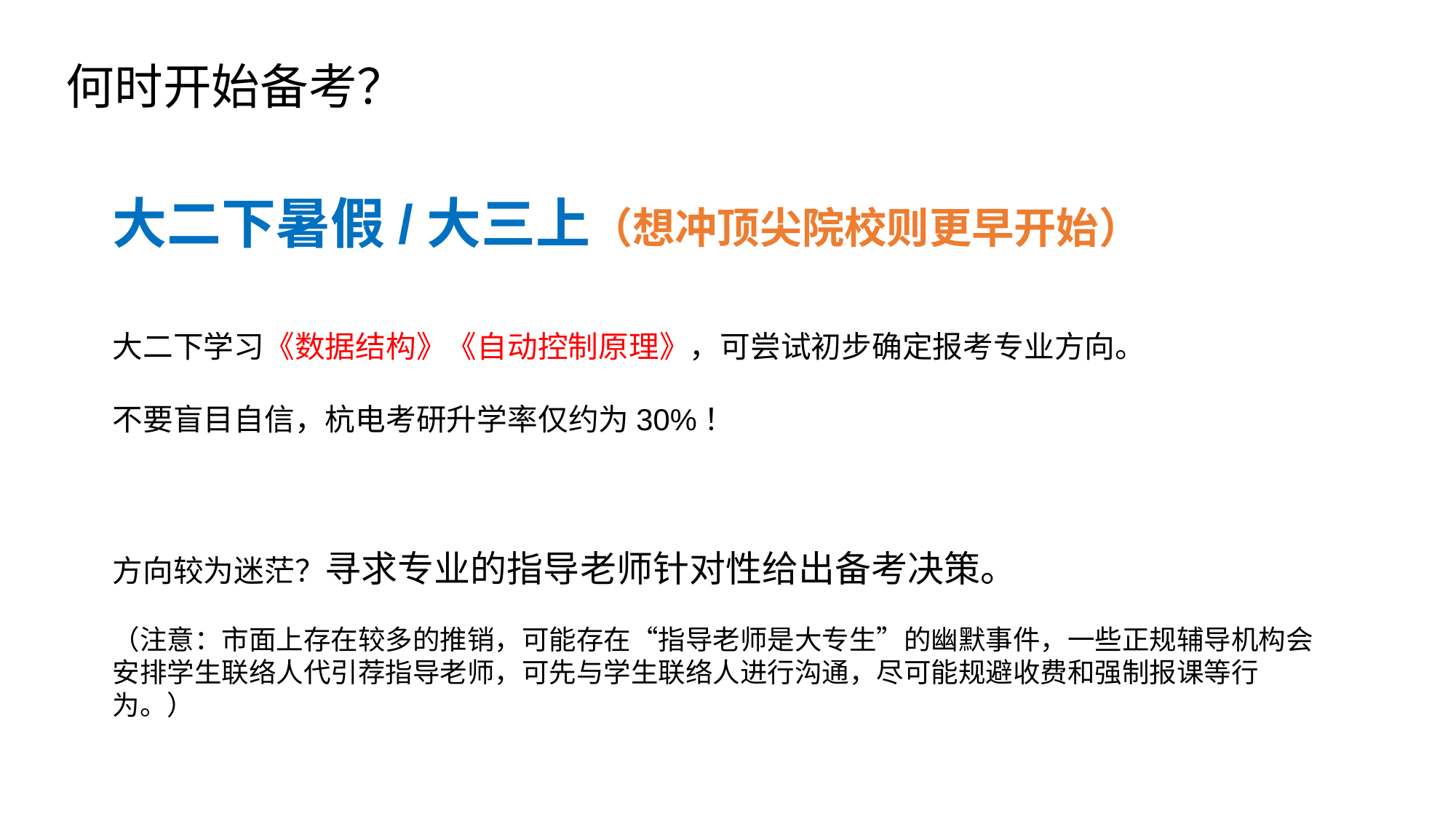

何时开始备考？
大二下暑假/大三上（想冲顶尖院校则更早开始）

大二下学习《数据结构》《自动控制原理》，可尝试初步确定报考专业方向。

不要盲目自信，杭电考研升学率仅约为30%！

方向较为迷茫？寻求专业的指导老师针对性给出备考决策。

（注意：市面上存在较多的推销，可能存在“指导老师是大专生”的幽默事件，一些正规辅导机构会安排学生联络人代引荐指导老师，可先与学生联络人进行沟通，尽可能规避收费和强制报课等行为。）